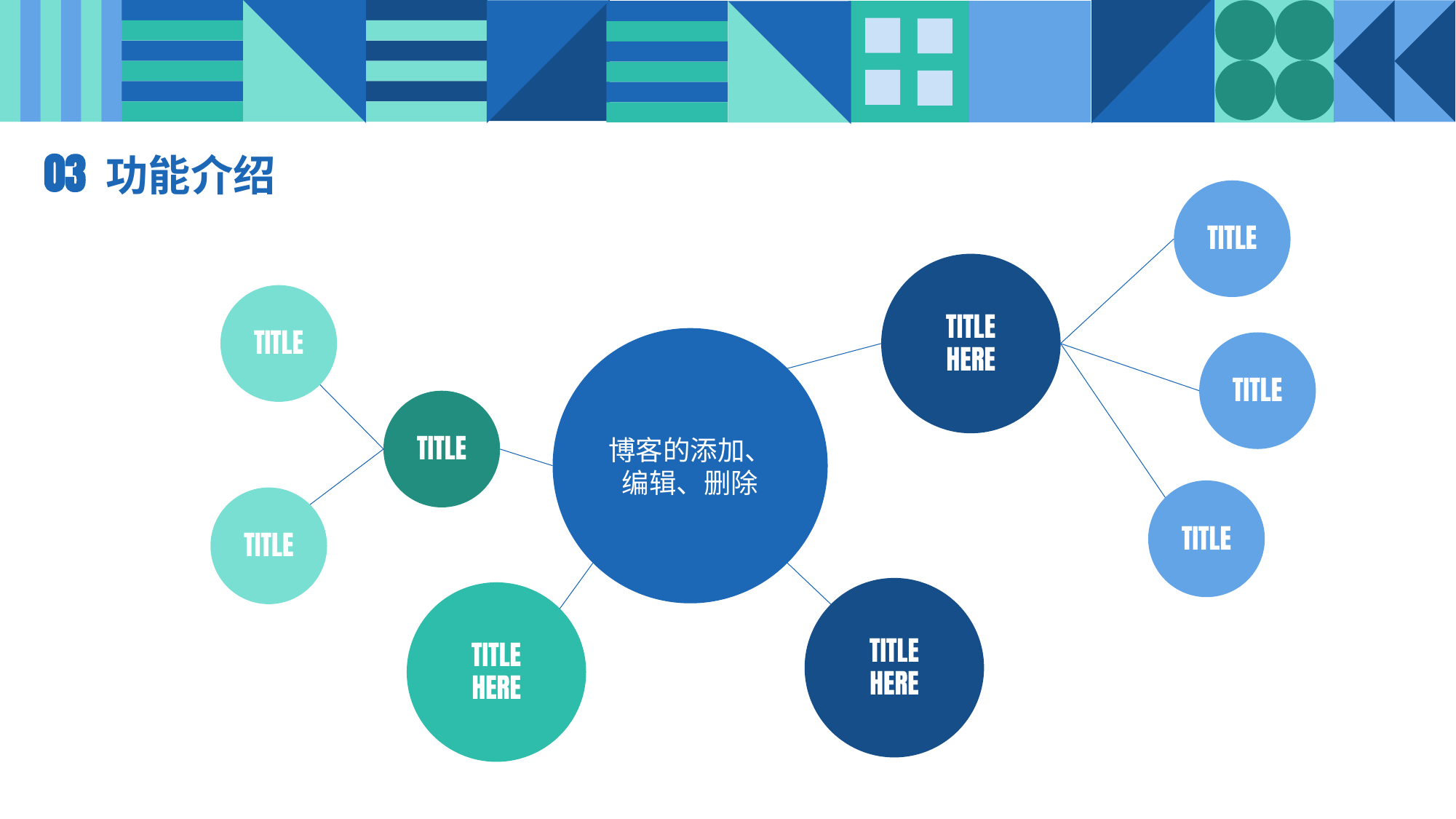

03 功能介绍
TITLE
TITLE HERE
TITLE
博客的添加、编辑、删除
TITLE
TITLE
TITLE
TITLE
TITLE HERE
TITLE HERE